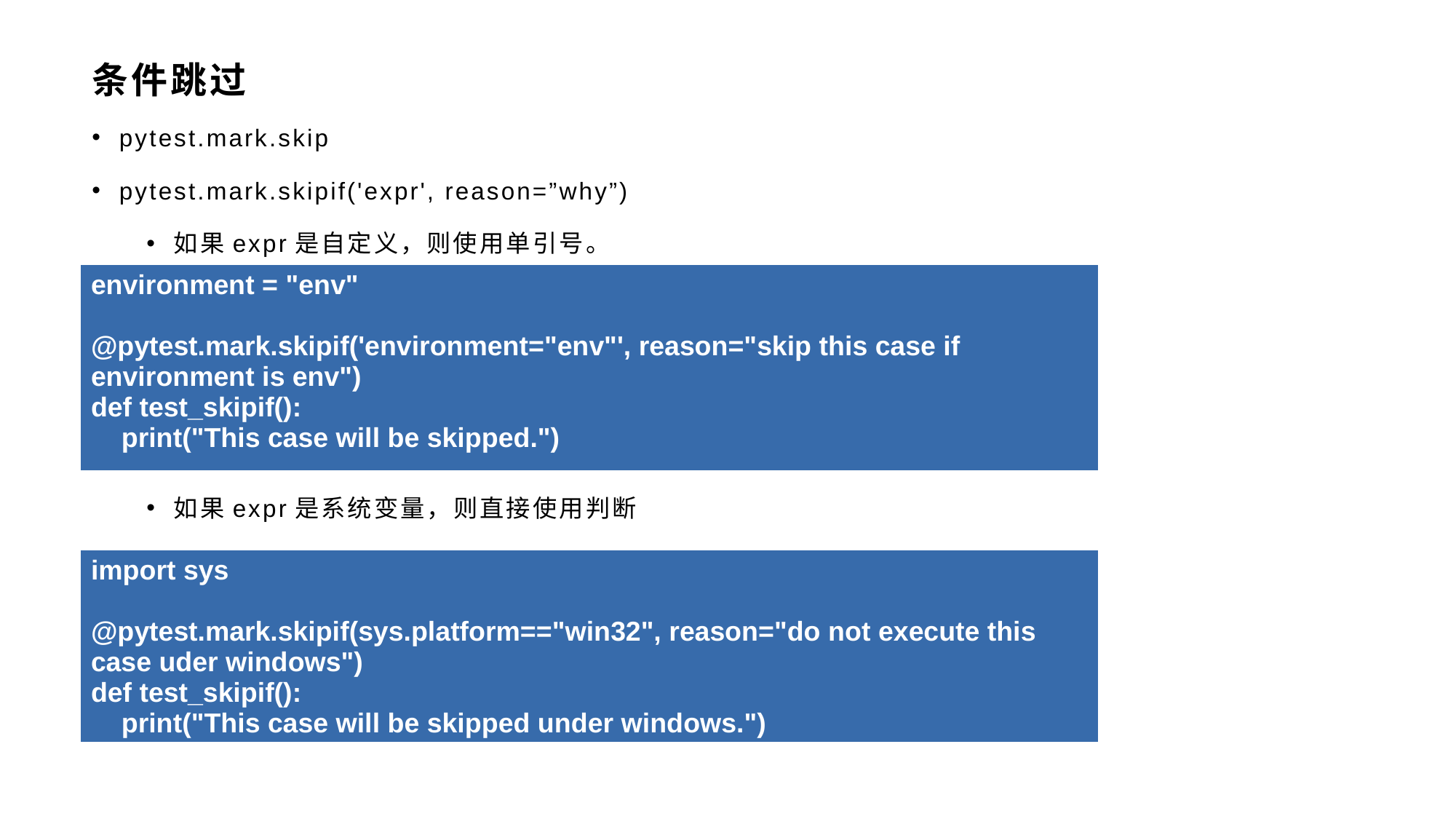

# 条件跳过
pytest.mark.skip
pytest.mark.skipif('expr', reason=”why”)
如果expr是自定义，则使用单引号。

如果expr是系统变量，则直接使用判断

| environment = "env" @pytest.mark.skipif('environment="env"', reason="skip this case if environment is env") def test\_skipif(): print("This case will be skipped.") |
| --- |
| import sys @pytest.mark.skipif(sys.platform=="win32", reason="do not execute this case uder windows") def test\_skipif(): print("This case will be skipped under windows.") |
| --- |